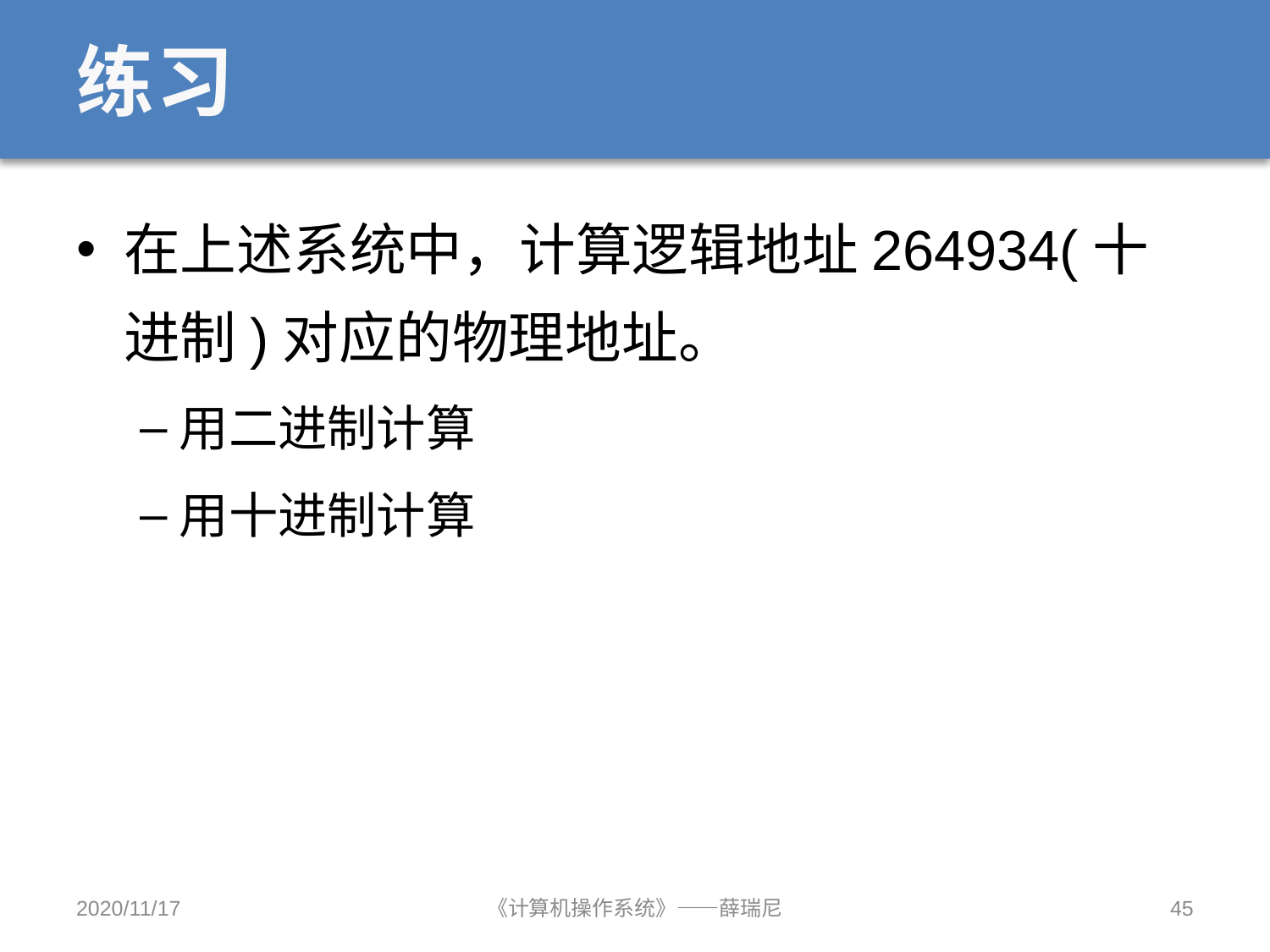

# 练习
在上述系统中，计算逻辑地址264934(十进制)对应的物理地址。
用二进制计算
用十进制计算
2020/11/17
《计算机操作系统》——薛瑞尼
45